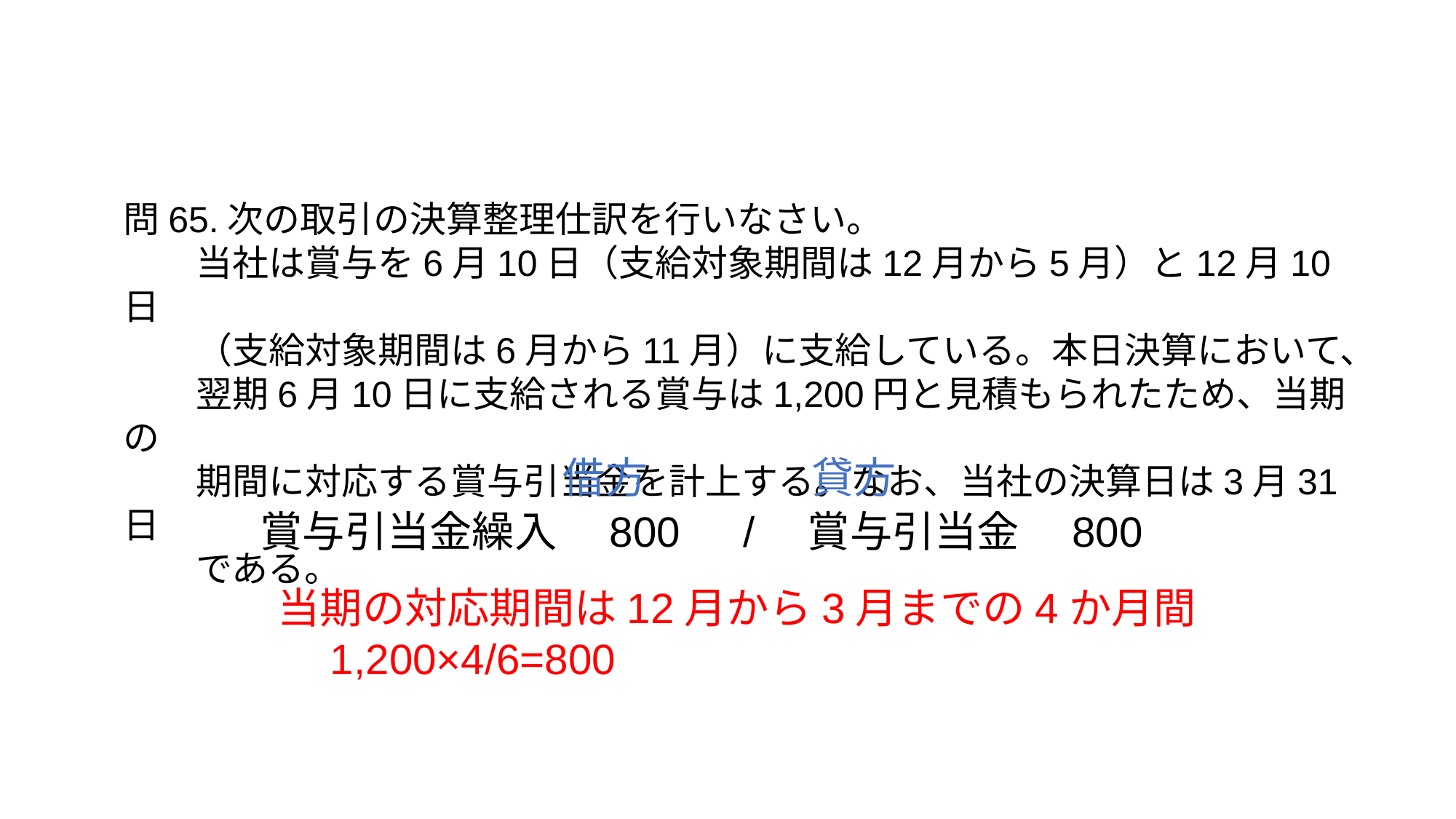

問65.次の取引の決算整理仕訳を行いなさい。
　　当社は賞与を6月10日（支給対象期間は12月から5月）と12月10日
　　（支給対象期間は6月から11月）に支給している。本日決算において、
　　翌期6月10日に支給される賞与は1,200円と見積もられたため、当期の
　　期間に対応する賞与引当金を計上する。なお、当社の決算日は3月31日
　　である。
借方
貸方
賞与引当金繰入　800　/　賞与引当金　800
当期の対応期間は12月から3月までの4か月間
　1,200×4/6=800